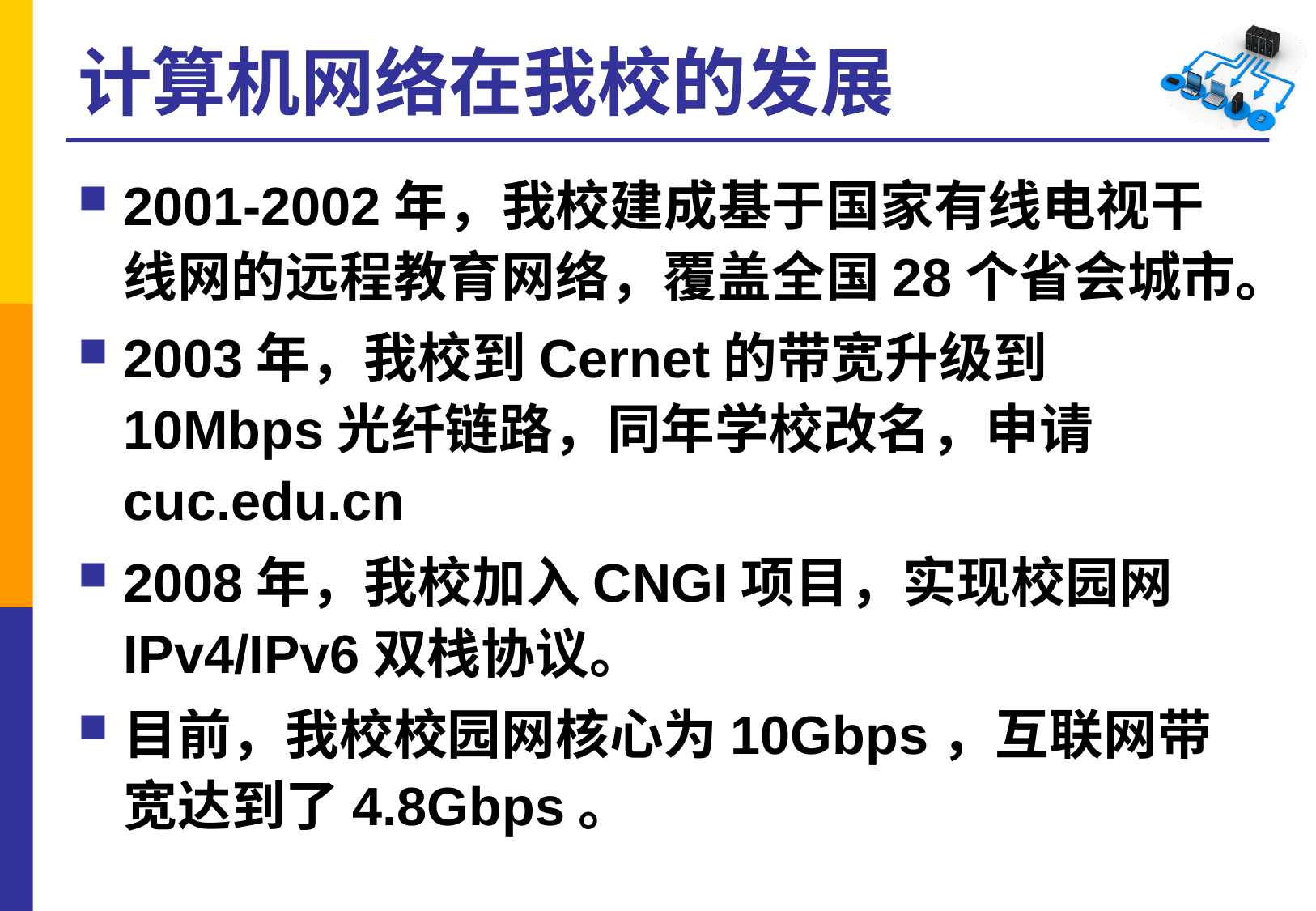

# 计算机网络在我校的发展
2001-2002年，我校建成基于国家有线电视干线网的远程教育网络，覆盖全国28个省会城市。
2003年，我校到Cernet的带宽升级到10Mbps光纤链路，同年学校改名，申请cuc.edu.cn
2008年，我校加入CNGI项目，实现校园网IPv4/IPv6双栈协议。
目前，我校校园网核心为10Gbps，互联网带宽达到了4.8Gbps。